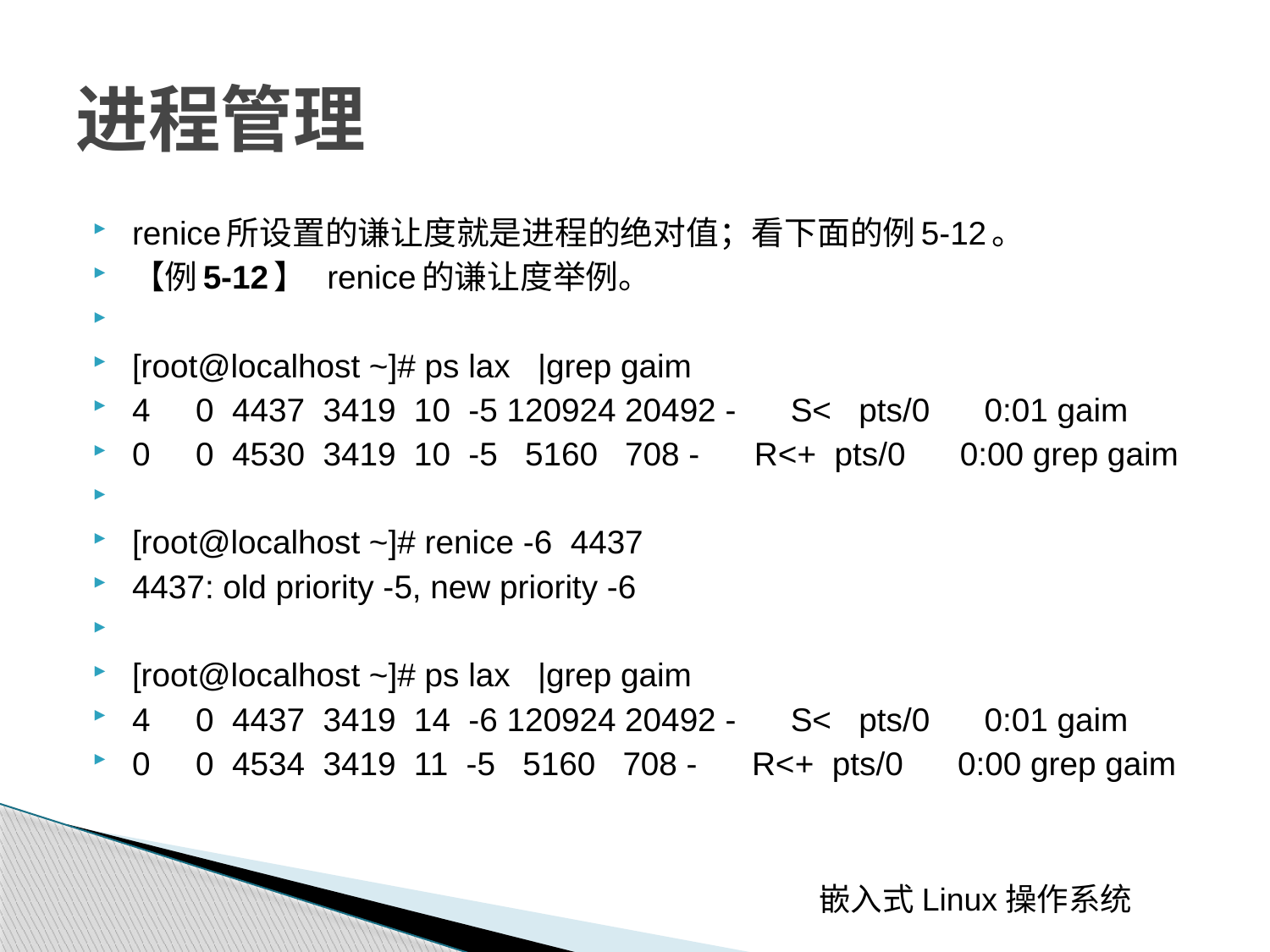

# 进程管理
renice所设置的谦让度就是进程的绝对值；看下面的例5-12。
【例5-12】  renice的谦让度举例。

[root@localhost ~]# ps lax   |grep gaim
4     0  4437  3419  10  -5 120924 20492 -      S<   pts/0      0:01 gaim
0     0  4530  3419  10  -5   5160   708 -      R<+  pts/0      0:00 grep gaim

[root@localhost ~]# renice -6  4437
4437: old priority -5, new priority -6

[root@localhost ~]# ps lax   |grep gaim
4     0  4437  3419  14  -6 120924 20492 -      S<   pts/0      0:01 gaim
0     0  4534  3419  11  -5   5160   708 -      R<+  pts/0      0:00 grep gaim

         嵌入式Linux操作系统